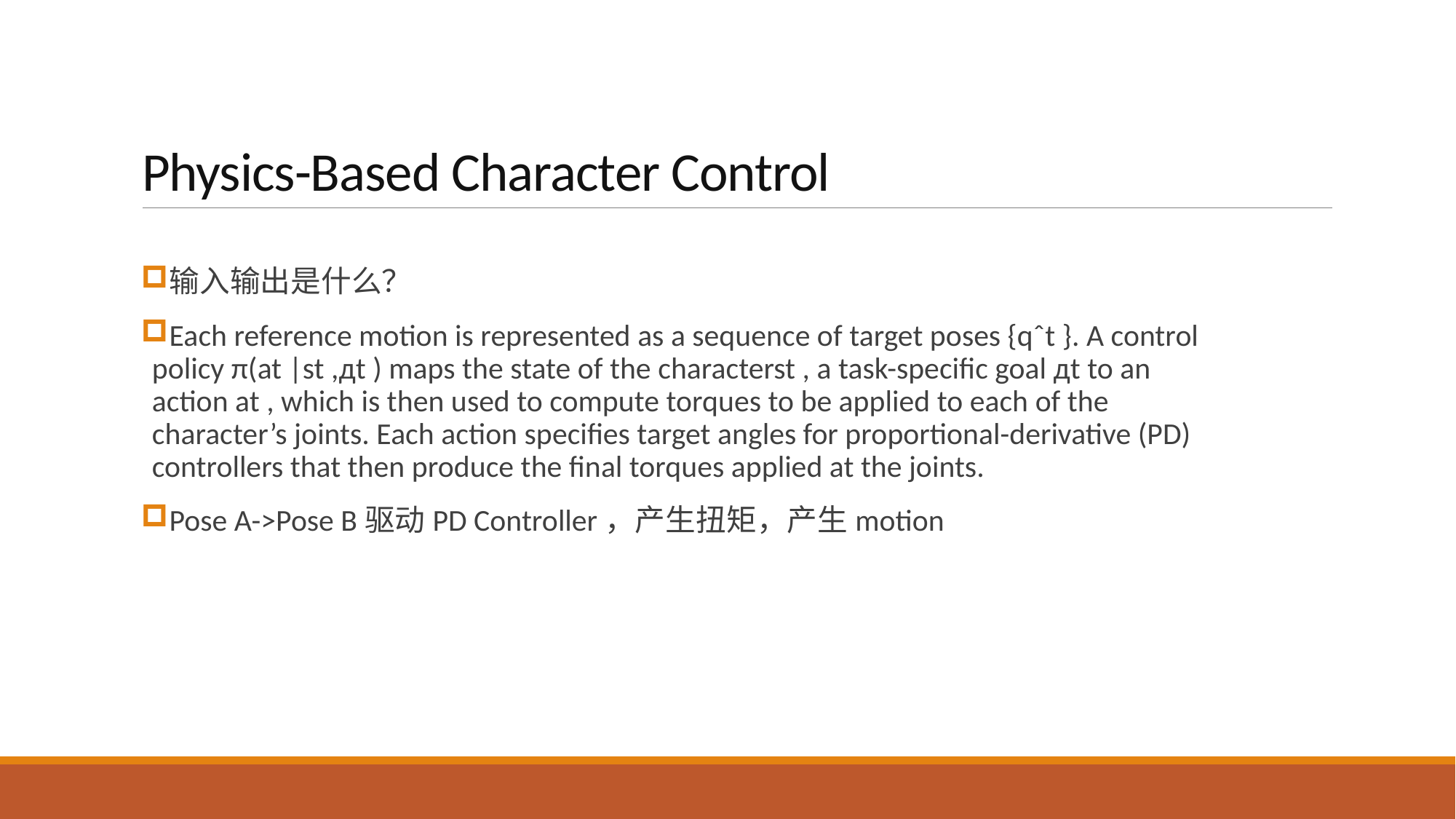

# Physics-Based Character Control
输入输出是什么？
Each reference motion is represented as a sequence of target poses {qˆt }. A control policy π(at |st ,дt ) maps the state of the characterst , a task-specific goal дt to an action at , which is then used to compute torques to be applied to each of the character’s joints. Each action specifies target angles for proportional-derivative (PD) controllers that then produce the final torques applied at the joints.
Pose A->Pose B驱动PD Controller，产生扭矩，产生motion